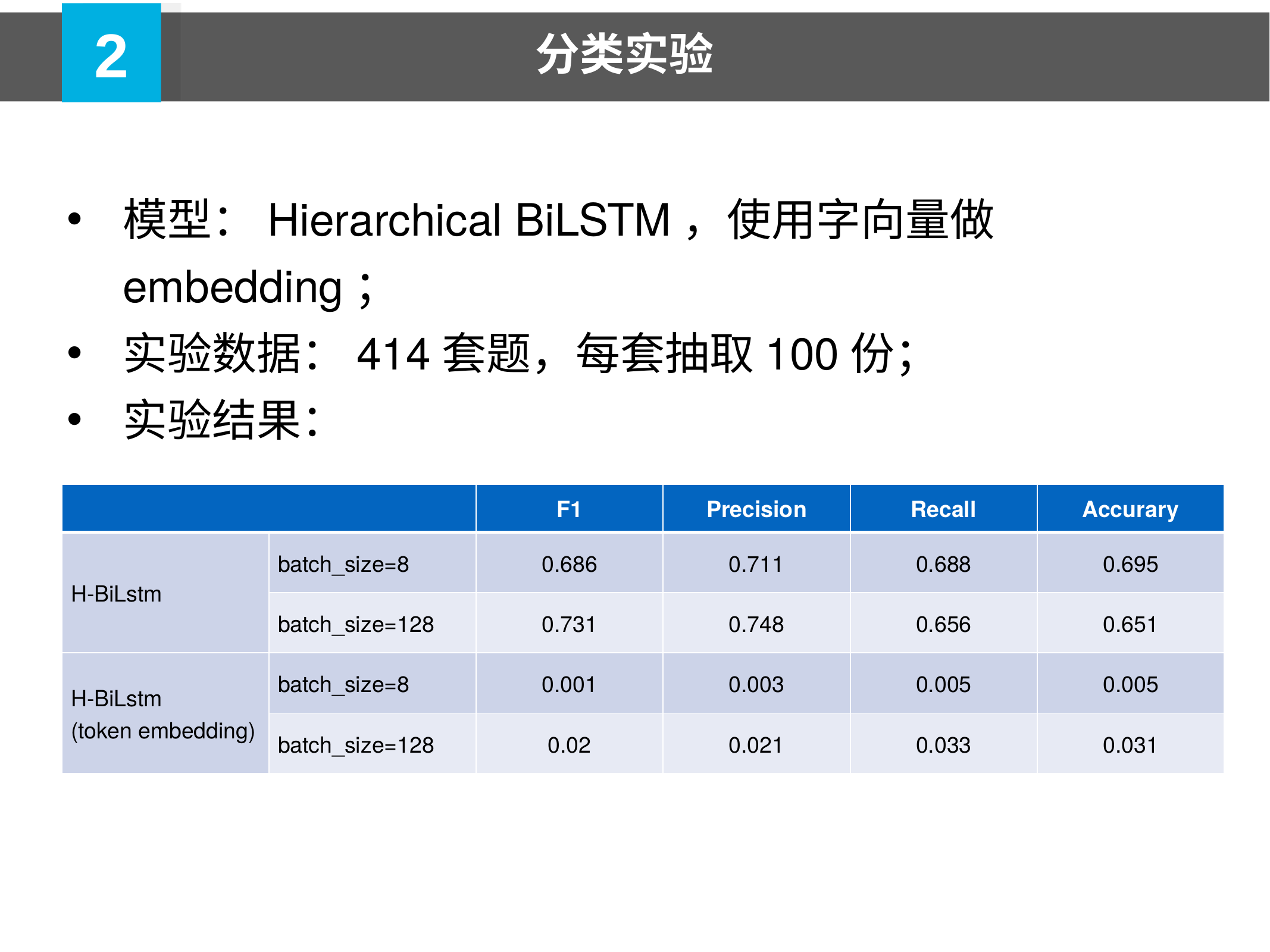

2

分类实验
模型：Hierarchical BiLSTM，使用字向量做embedding；
实验数据：414套题，每套抽取100份；
实验结果：
|  |  | F1 | Precision | Recall | Accurary |
| --- | --- | --- | --- | --- | --- |
| H-BiLstm | batch\_size=8 | 0.686 | 0.711 | 0.688 | 0.695 |
|  | batch\_size=128 | 0.731 | 0.748 | 0.656 | 0.651 |
| H-BiLstm (token embedding) | batch\_size=8 | 0.001 | 0.003 | 0.005 | 0.005 |
|  | batch\_size=128 | 0.02 | 0.021 | 0.033 | 0.031 |